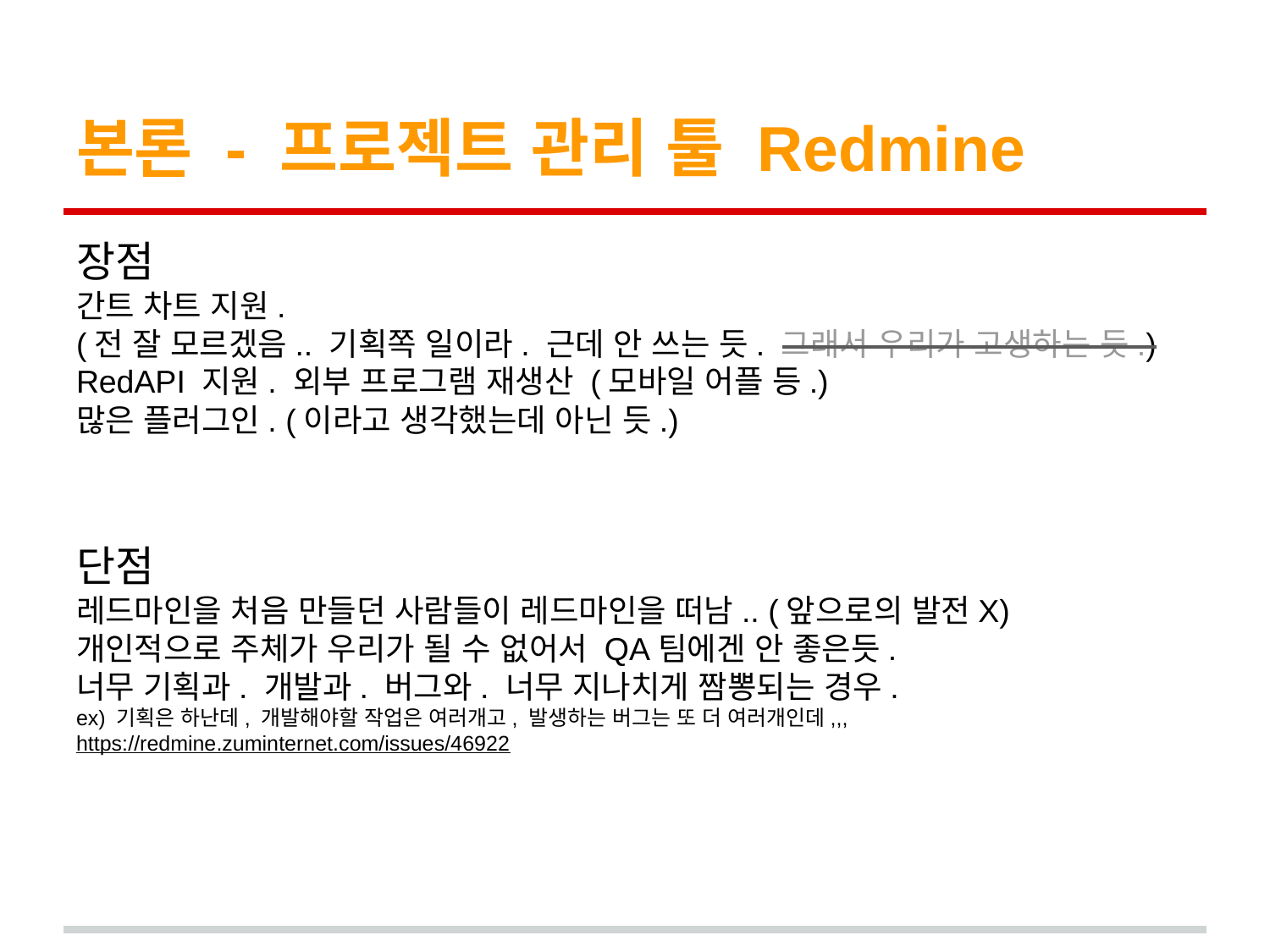

# 본론 - 프로젝트 관리 툴 Redmine
장점
간트 차트 지원.
(전 잘 모르겠음.. 기획쪽 일이라. 근데 안 쓰는 듯. 그래서 우리가 고생하는 듯.)
RedAPI 지원. 외부 프로그램 재생산 (모바일 어플 등.)
많은 플러그인. (이라고 생각했는데 아닌 듯.)

단점
레드마인을 처음 만들던 사람들이 레드마인을 떠남.. (앞으로의 발전X)
개인적으로 주체가 우리가 될 수 없어서 QA팀에겐 안 좋은듯.
너무 기획과. 개발과. 버그와. 너무 지나치게 짬뽕되는 경우.
ex) 기획은 하난데, 개발해야할 작업은 여러개고, 발생하는 버그는 또 더 여러개인데,,,
https://redmine.zuminternet.com/issues/46922